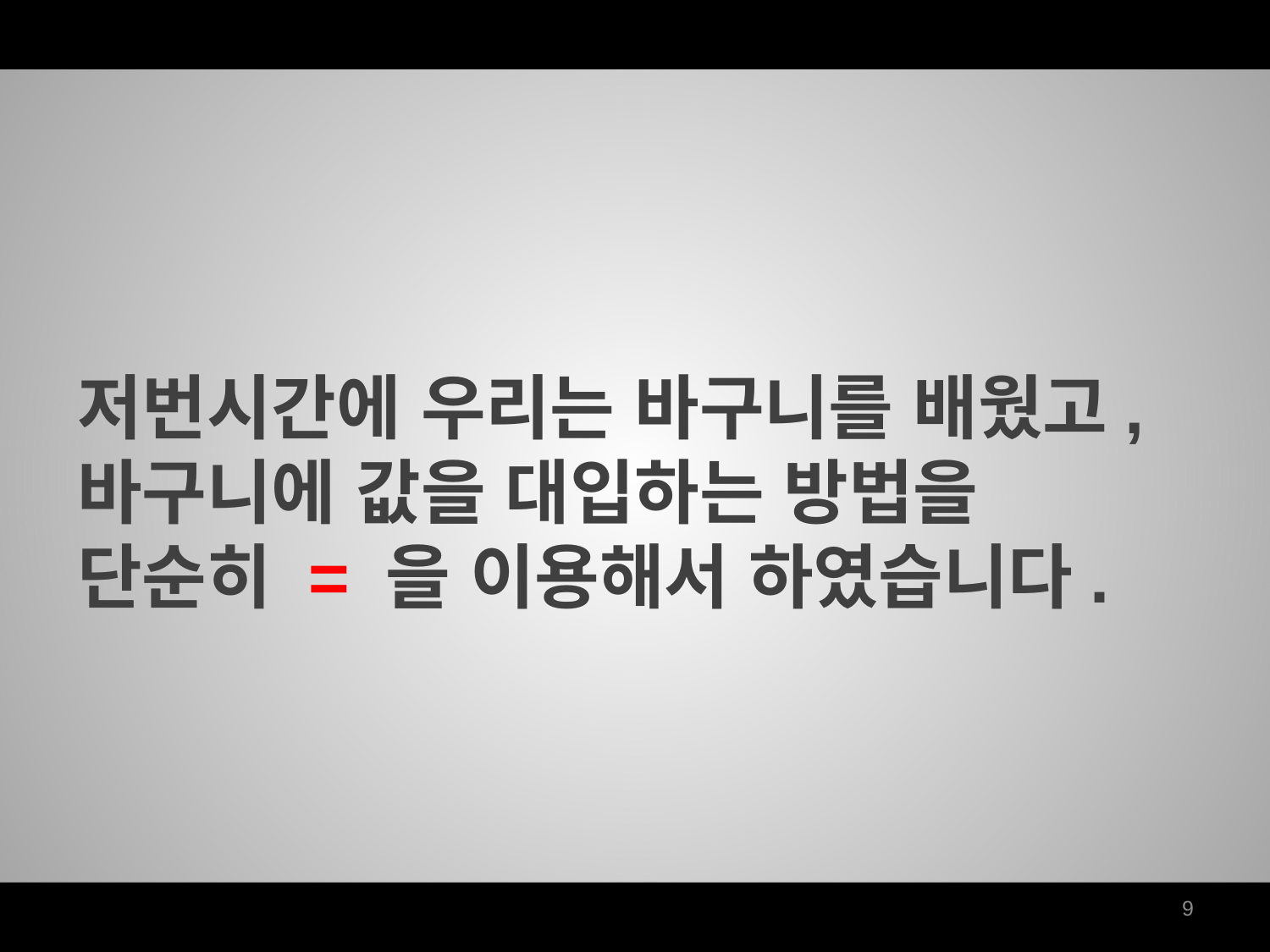

저번시간에 우리는 바구니를 배웠고,
바구니에 값을 대입하는 방법을
단순히 = 을 이용해서 하였습니다.
9